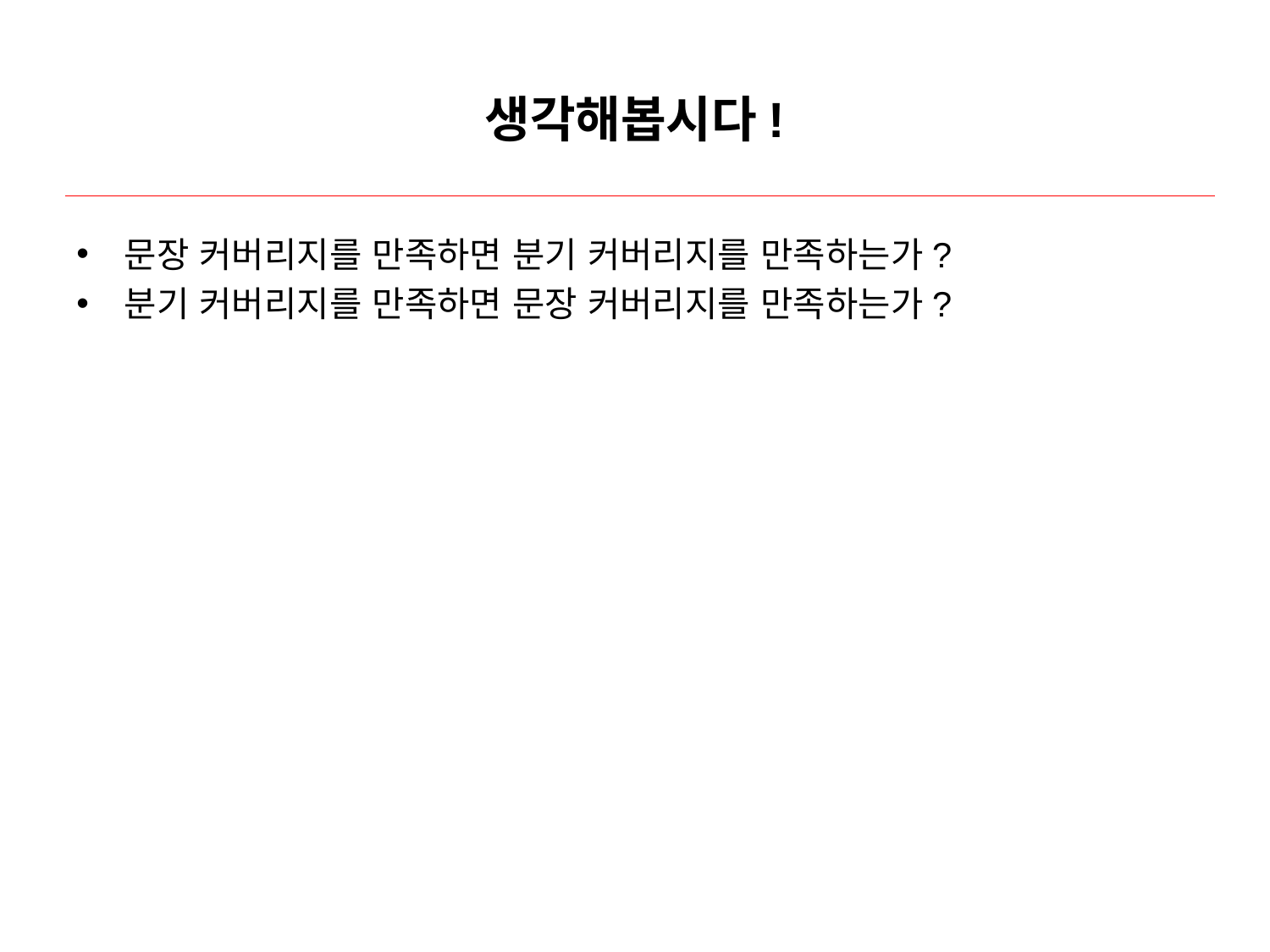

# 생각해봅시다!
문장 커버리지를 만족하면 분기 커버리지를 만족하는가?
분기 커버리지를 만족하면 문장 커버리지를 만족하는가?